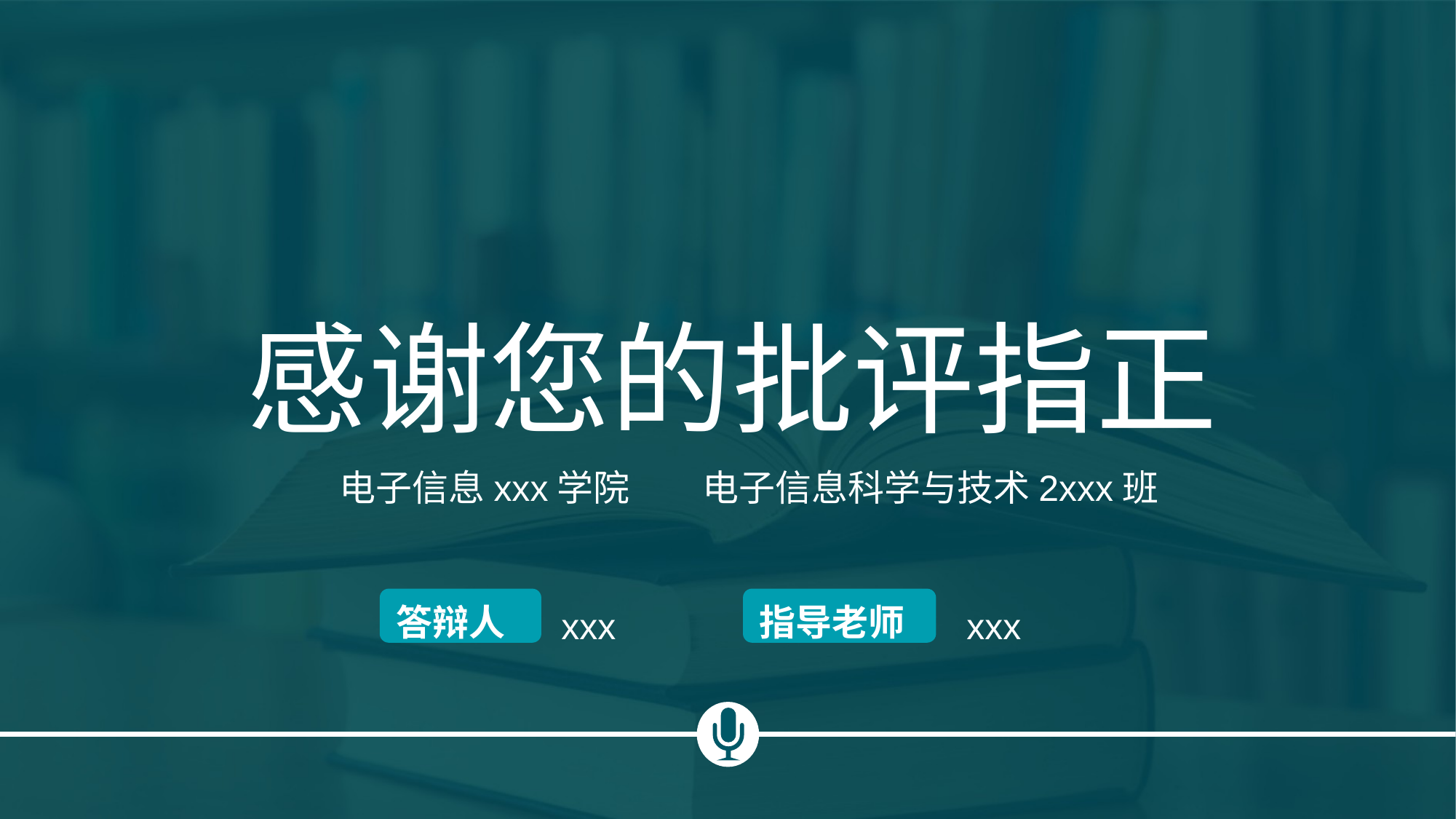

感谢您的批评指正
电子信息xxx学院
电子信息科学与技术2xxx班
答辩人
指导老师
xxx
xxx